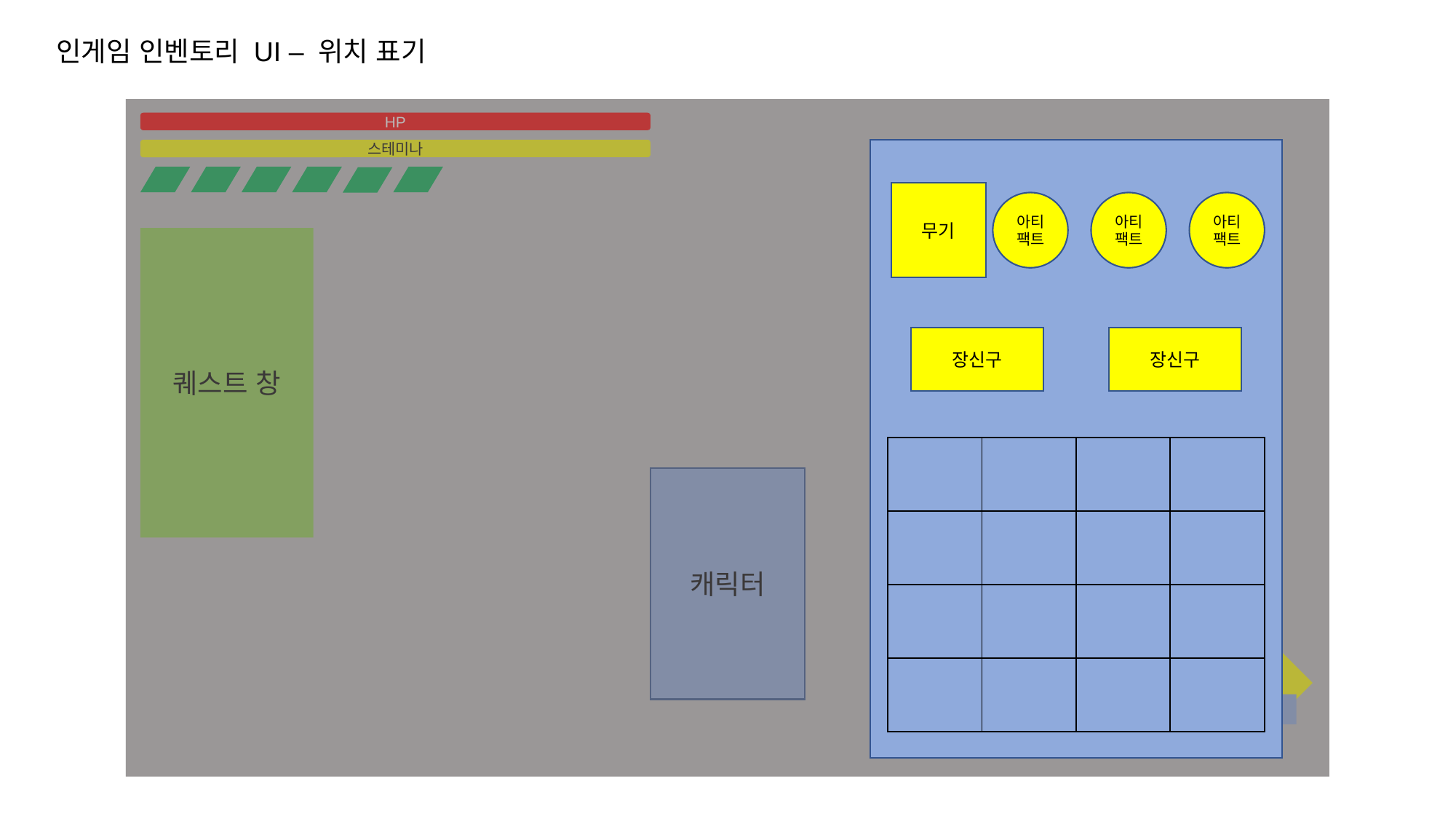

인게임 인벤토리 UI – 위치 표기

HP
스테미나

무기
아티
팩트
아티
팩트
아티
팩트
퀘스트 창
장신구
장신구
|  |  |  |  |
| --- | --- | --- | --- |
|  |  |  |  |
|  |  |  |  |
|  |  |  |  |
캐릭터

우

Q
E